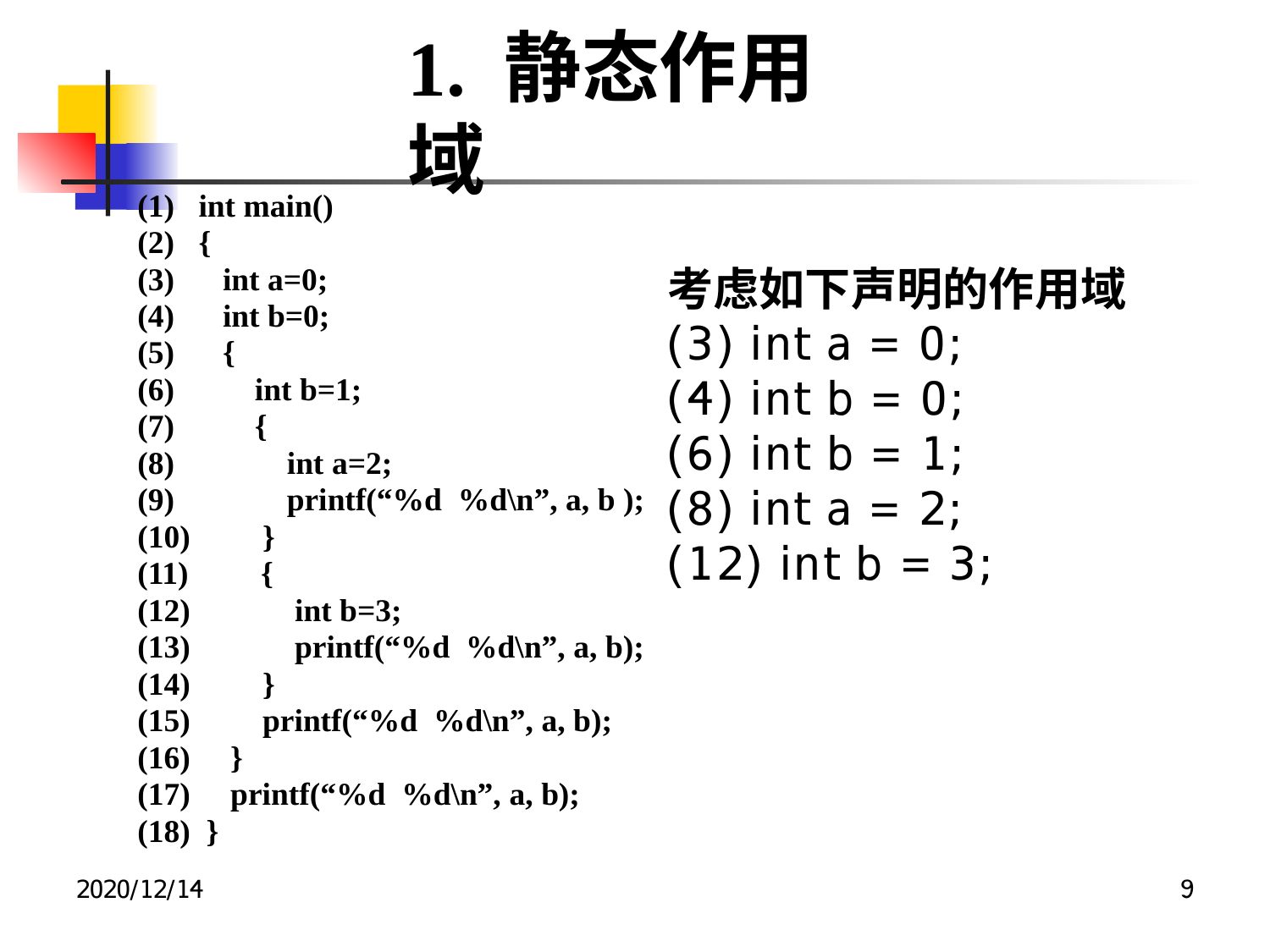

1. 静态作用域
(1)   int main()
(2)   {
(3)      int a=0;
(4)      int b=0;
(5)      {
(6)          int b=1;
(7)          {
(8)              int a=2;
(9)              printf(“%d  %d\n”, a, b );
(10)         }
(11)         {
(12)             int b=3;
(13)             printf(“%d  %d\n”, a, b);
(14)         }
(15)         printf(“%d  %d\n”, a, b);
(16)     }
(17)     printf(“%d  %d\n”, a, b);
(18)  }
考虑如下声明的作用域
(3) int a = 0;
(4) int b = 0;
(6) int b = 1;
(8) int a = 2;
(12) int b = 3;

2020/12/14
9